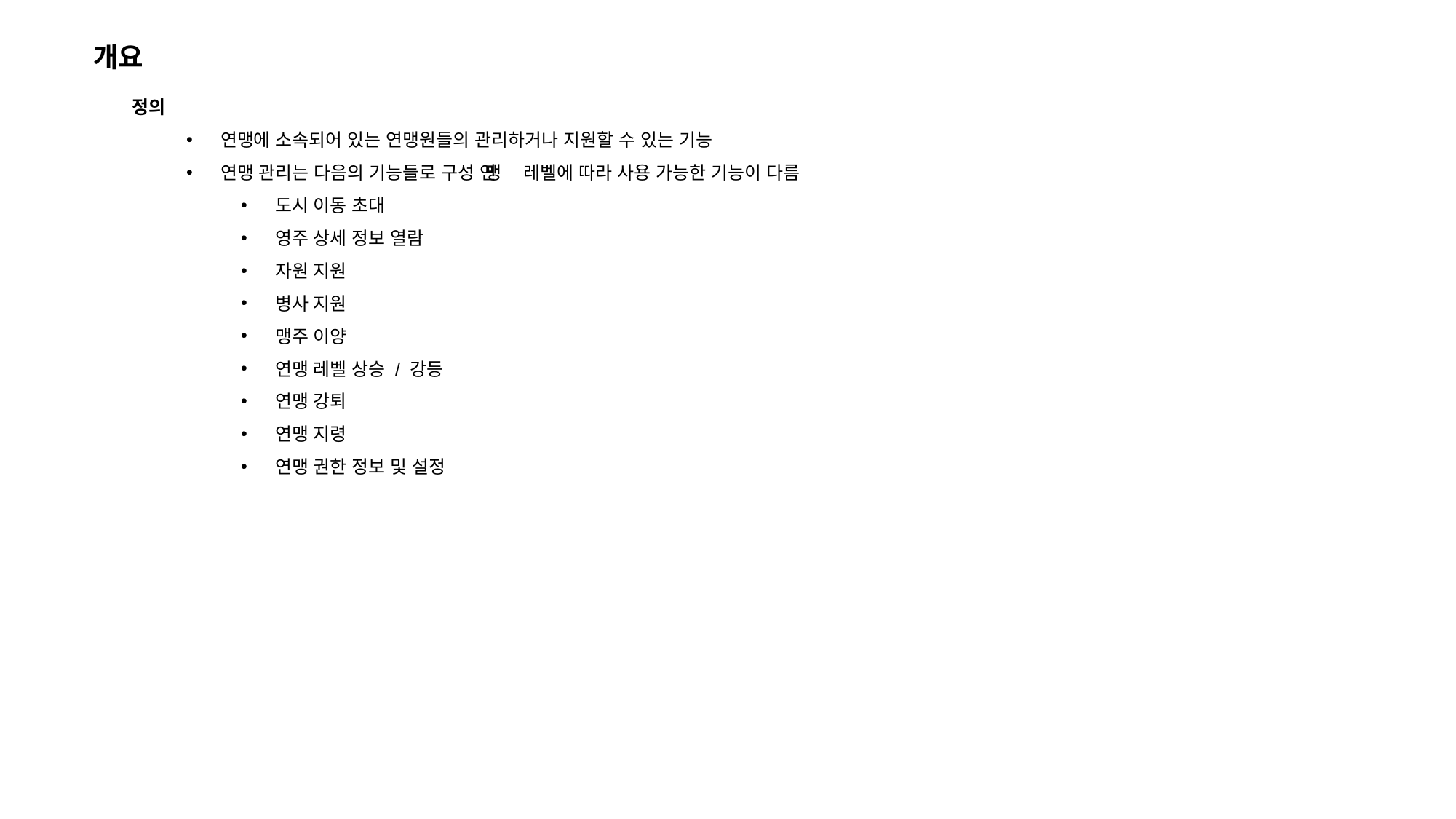

개요
정의
연맹에 소속되어 있는 연맹원들의 관리하거나 지원할 수 있는 기능
연맹 관리는 다음의 기능들로 구성 ➔ 연맹 레벨에 따라 사용 가능한 기능이 다름
도시 이동 초대
영주 상세 정보 열람
자원 지원
병사 지원
맹주 이양
연맹 레벨 상승 / 강등
연맹 강퇴
연맹 지령
연맹 권한 정보 및 설정